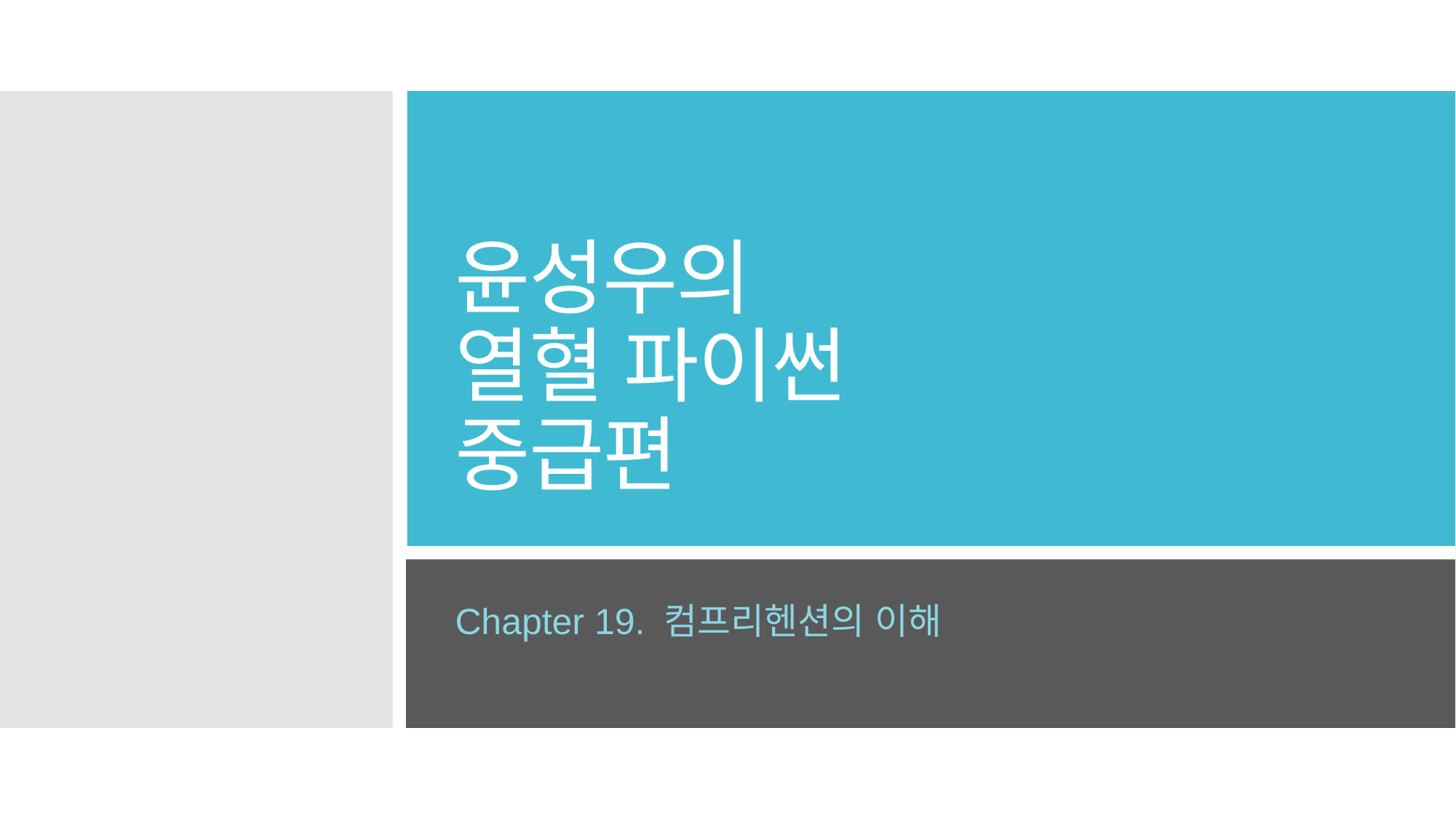

# 윤성우의 열혈 파이썬 중급편

Chapter 19. 컴프리헨션의 이해